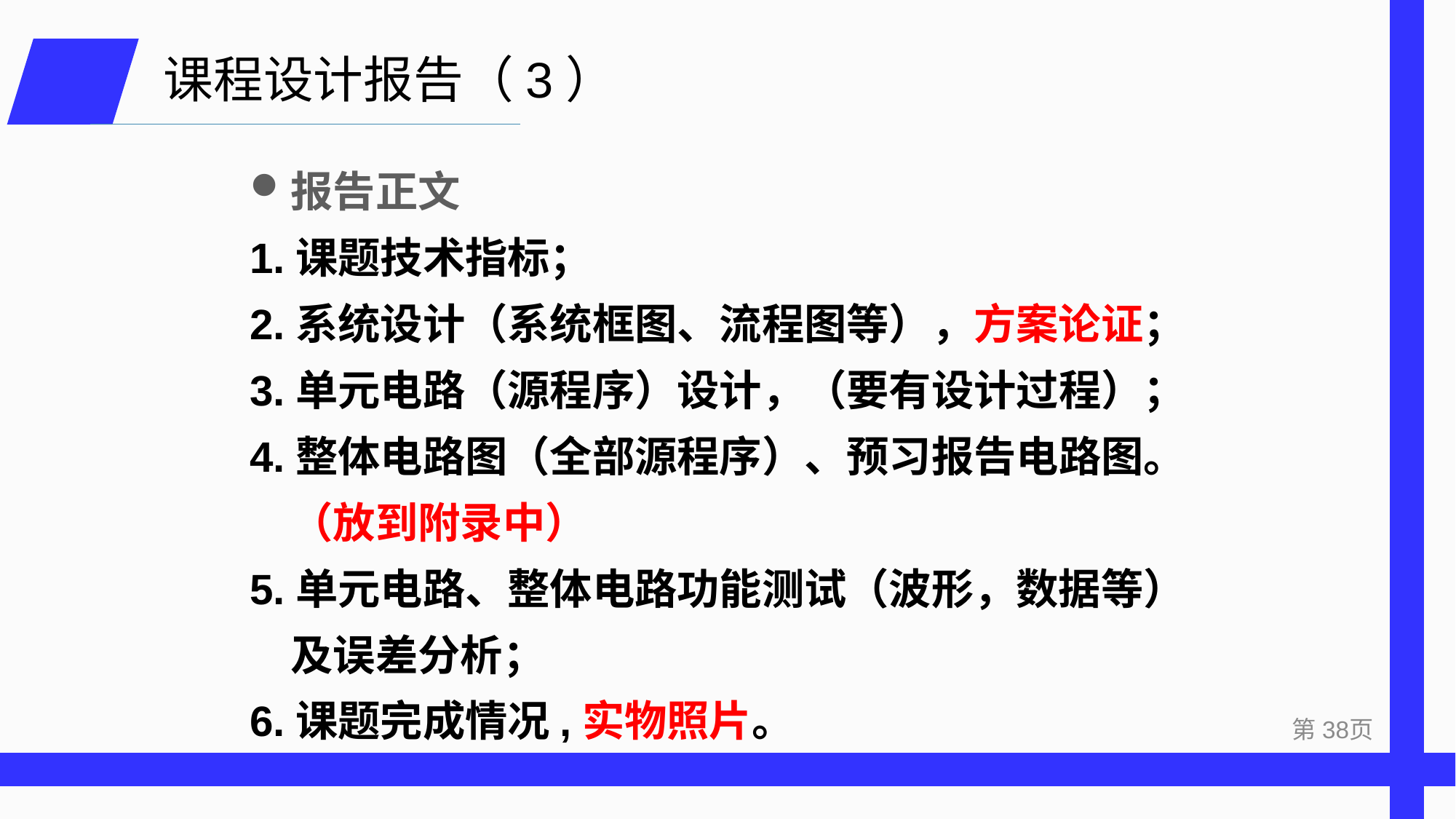

# 课程设计报告（3）
报告正文
1.课题技术指标；
2.系统设计（系统框图、流程图等），方案论证；
3.单元电路（源程序）设计，（要有设计过程）；
4.整体电路图（全部源程序）、预习报告电路图。（放到附录中）
5.单元电路、整体电路功能测试（波形，数据等）及误差分析；
6.课题完成情况,实物照片。
第38页